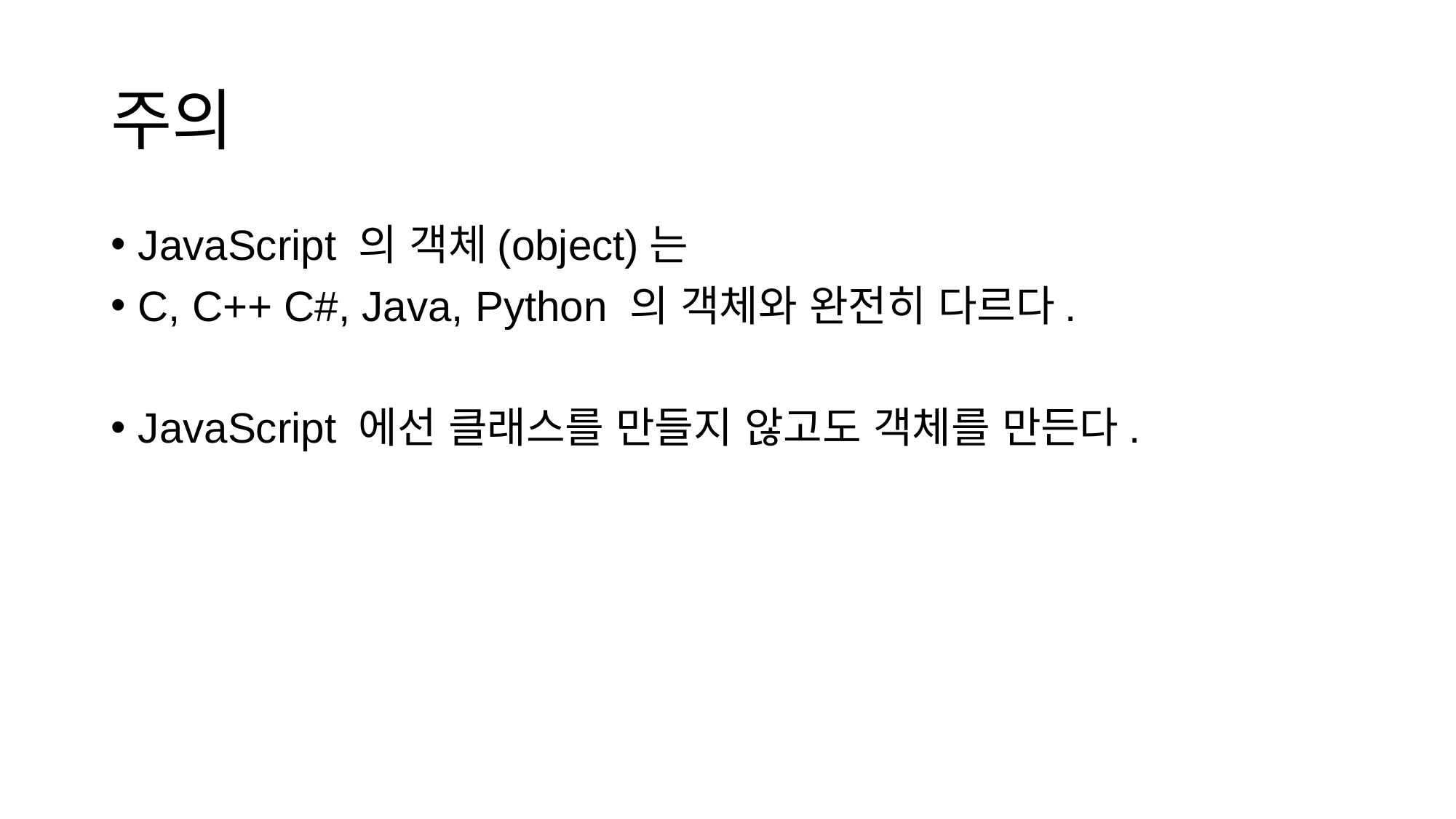

# 주의
JavaScript 의 객체(object)는
C, C++ C#, Java, Python 의 객체와 완전히 다르다.

JavaScript 에선 클래스를 만들지 않고도 객체를 만든다.